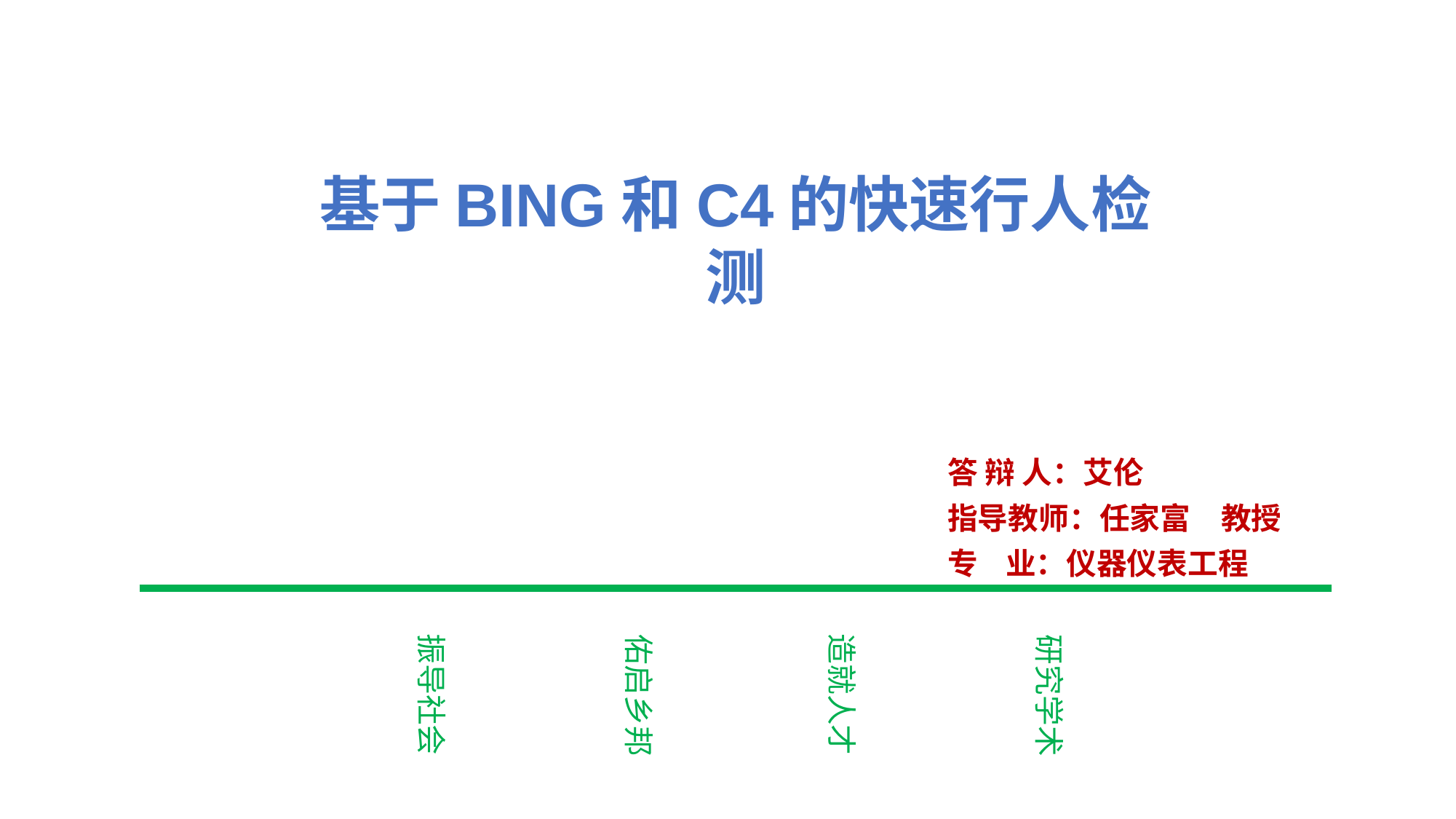

基于BING和C4的快速行人检测
答 辩 人：艾伦
指导教师：任家富　教授
专    业：仪器仪表工程
振导社会
造就人才
佑启乡邦
研究学术